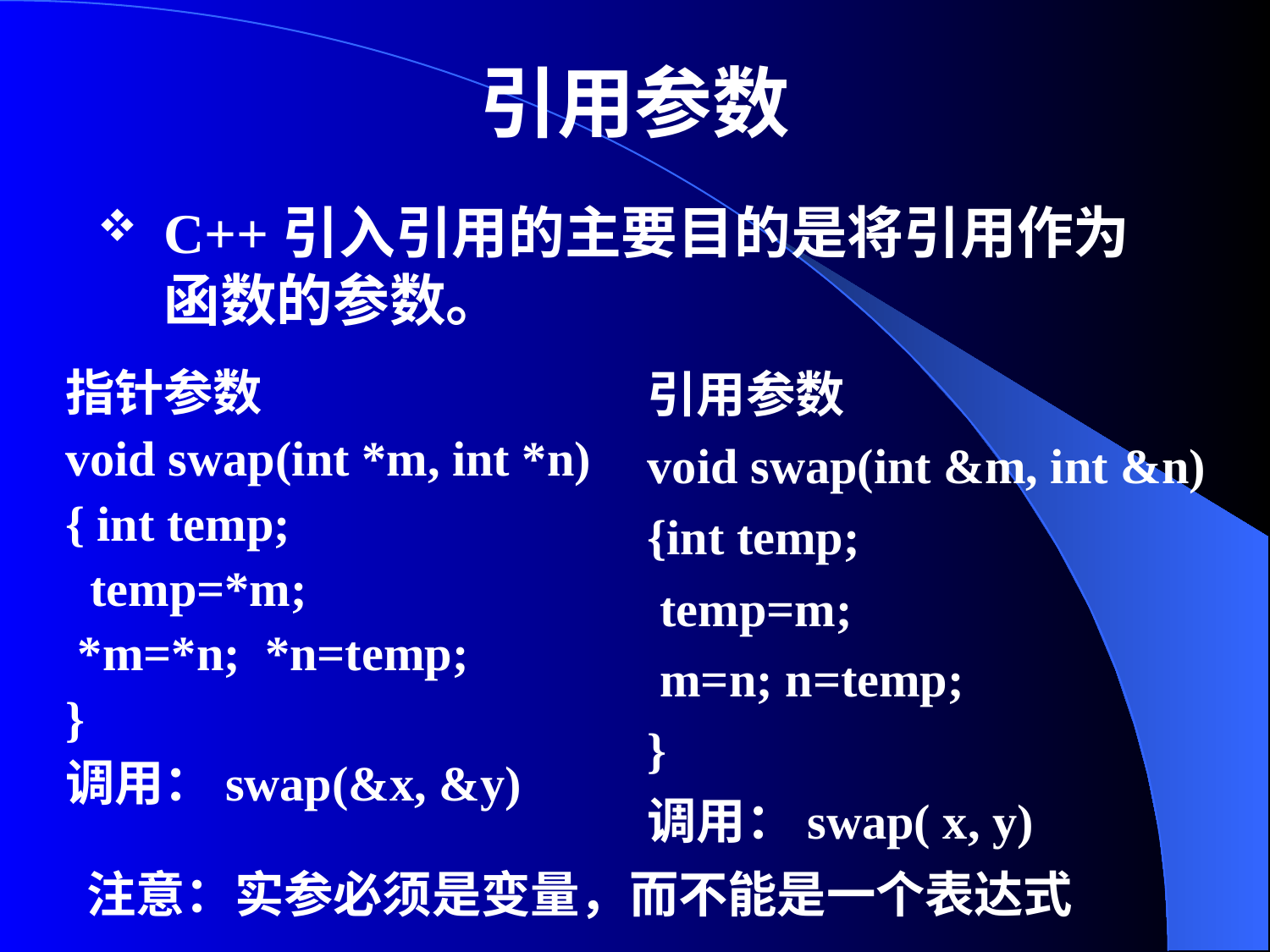

# 引用参数
C++引入引用的主要目的是将引用作为函数的参数。
引用参数
void swap(int &m, int &n)
{int temp;
 temp=m;
 m=n; n=temp;
}
调用：swap( x, y)
指针参数
void swap(int *m, int *n)
{ int temp;
  temp=*m;
 *m=*n;  *n=temp;
}
调用：swap(&x, &y)
注意：实参必须是变量，而不能是一个表达式